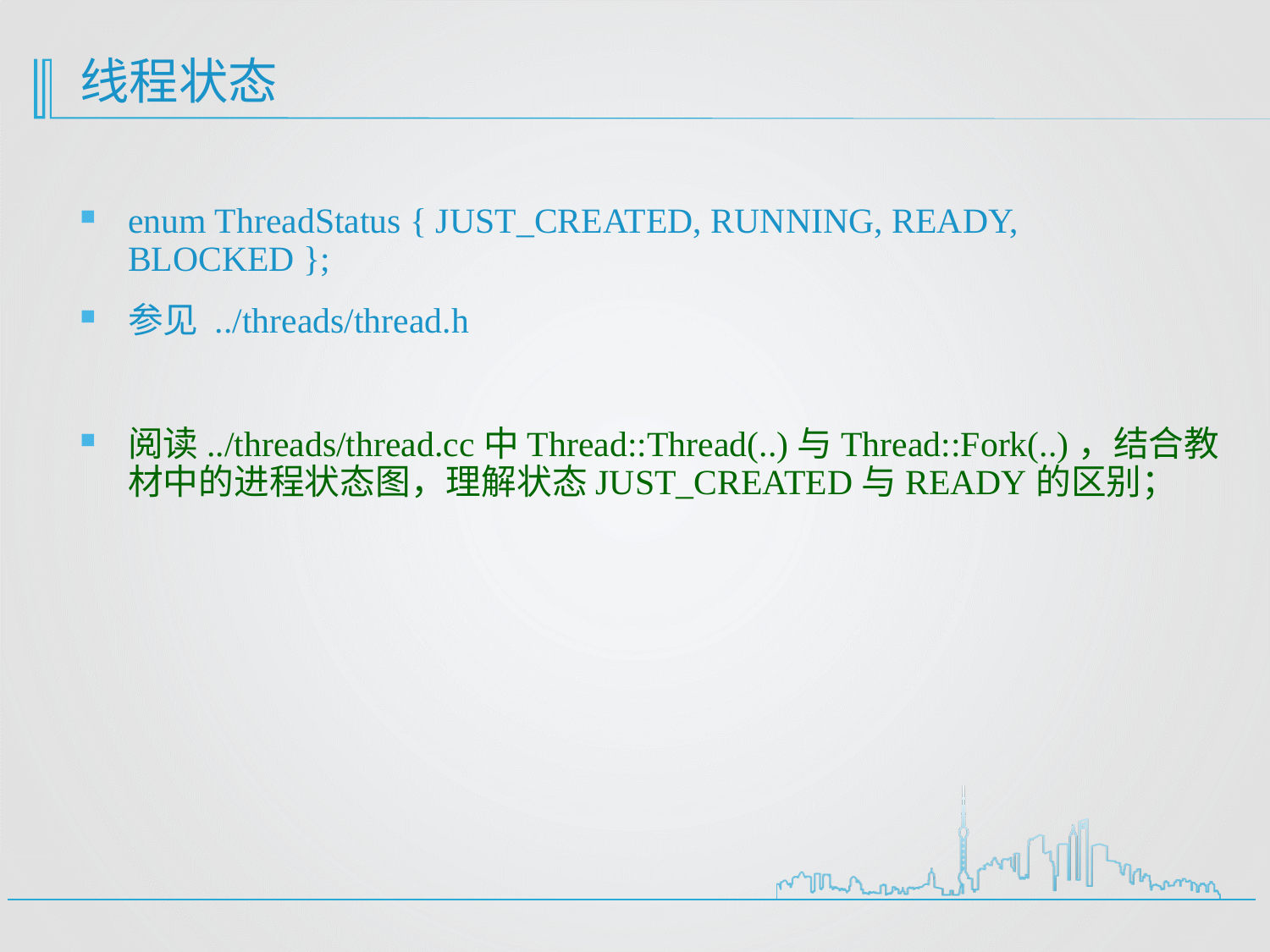

# 线程状态

enum ThreadStatus { JUST_CREATED, RUNNING, READY, BLOCKED };
参见 ../threads/thread.h

阅读../threads/thread.cc中Thread::Thread(..)与Thread::Fork(..)，结合教材中的进程状态图，理解状态JUST_CREATED与READY的区别；